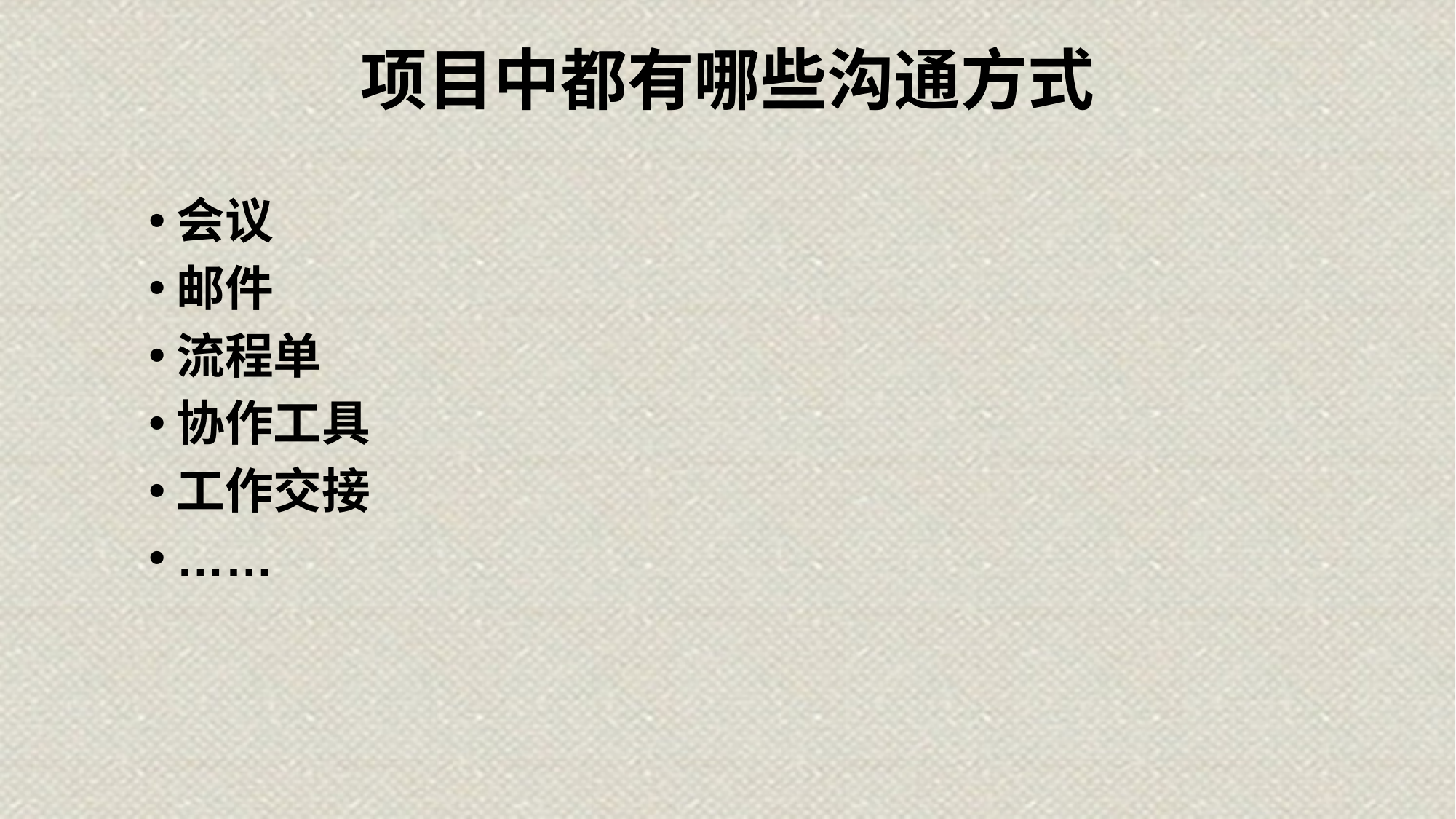

# 项目中都有哪些沟通方式
会议
邮件
流程单
协作工具
工作交接
……